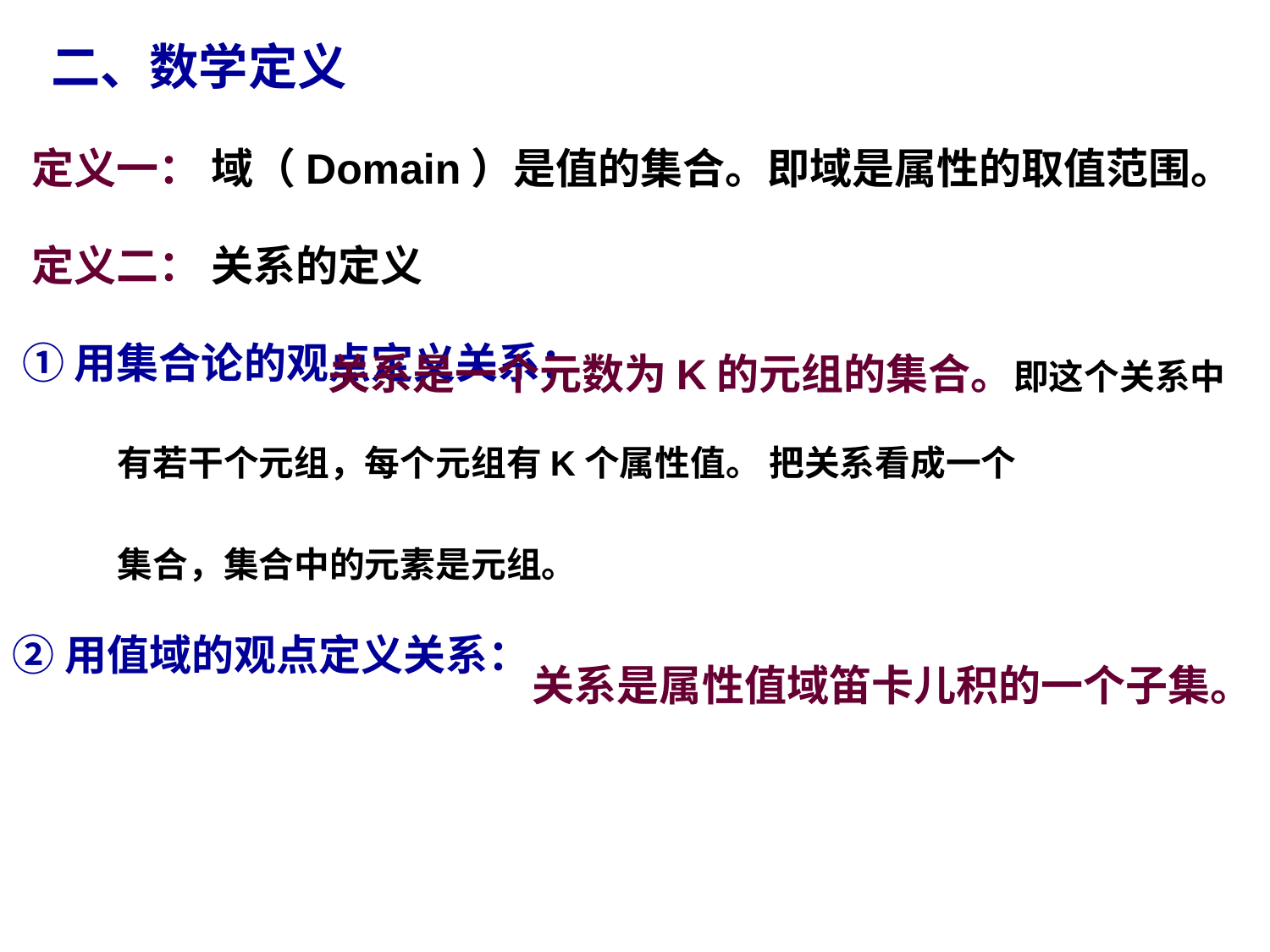

二、数学定义
 定义一： 域（Domain）是值的集合。即域是属性的取值范围。
 定义二： 关系的定义
 ①用集合论的观点定义关系：

②用值域的观点定义关系：
                     关系是一个元数为K的元组的集合。即这个关系中有若干个元组，每个元组有K个属性值。 把关系看成一个
集合，集合中的元素是元组。
关系是属性值域笛卡儿积的一个子集。